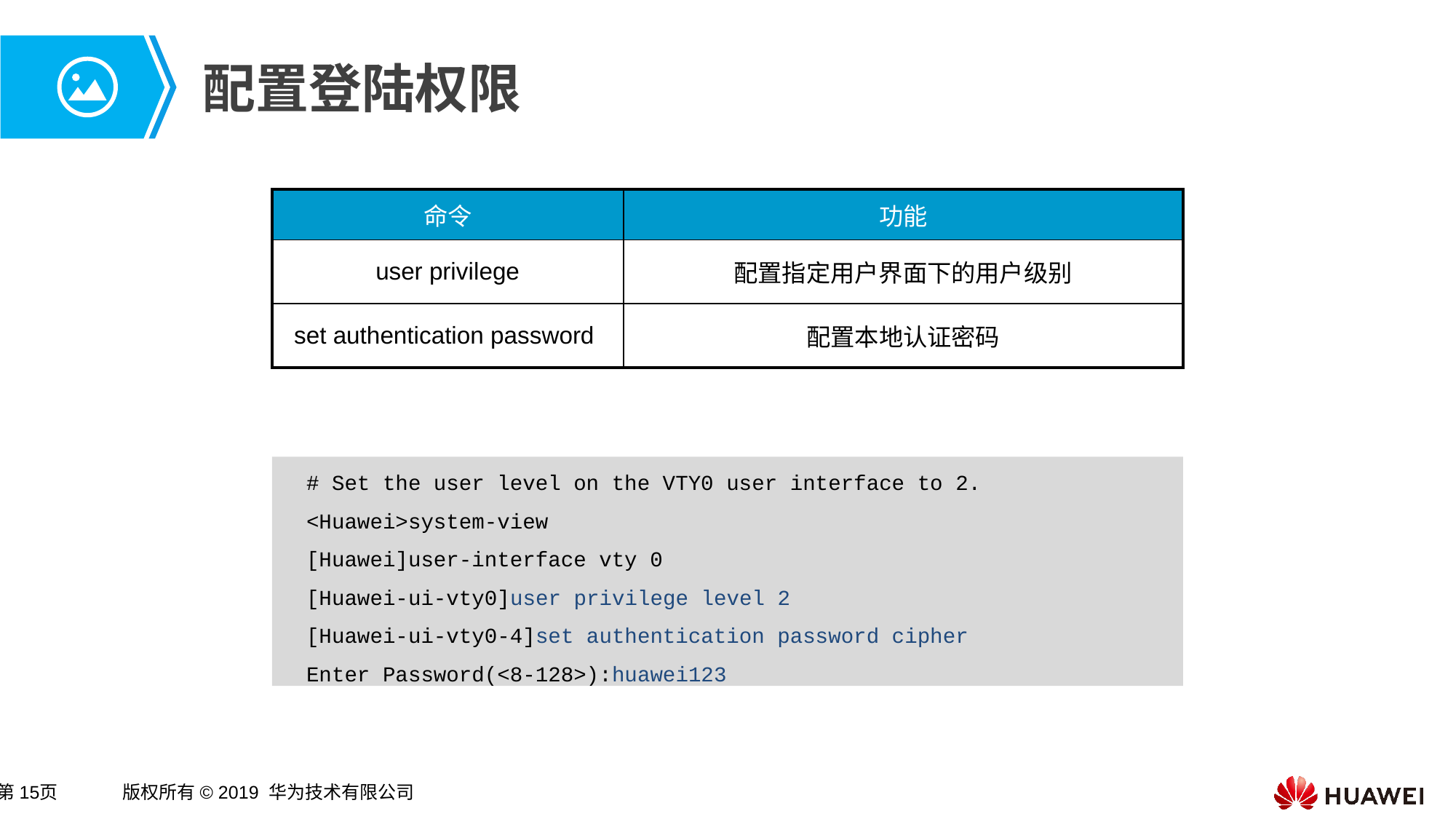

# 配置登陆权限
| 命令 | 功能 |
| --- | --- |
| user privilege | 配置指定用户界面下的用户级别 |
| set authentication password | 配置本地认证密码 |
# Set the user level on the VTY0 user interface to 2.
<Huawei>system-view
[Huawei]user-interface vty 0
[Huawei-ui-vty0]user privilege level 2
[Huawei-ui-vty0-4]set authentication password cipher
Enter Password(<8-128>):huawei123